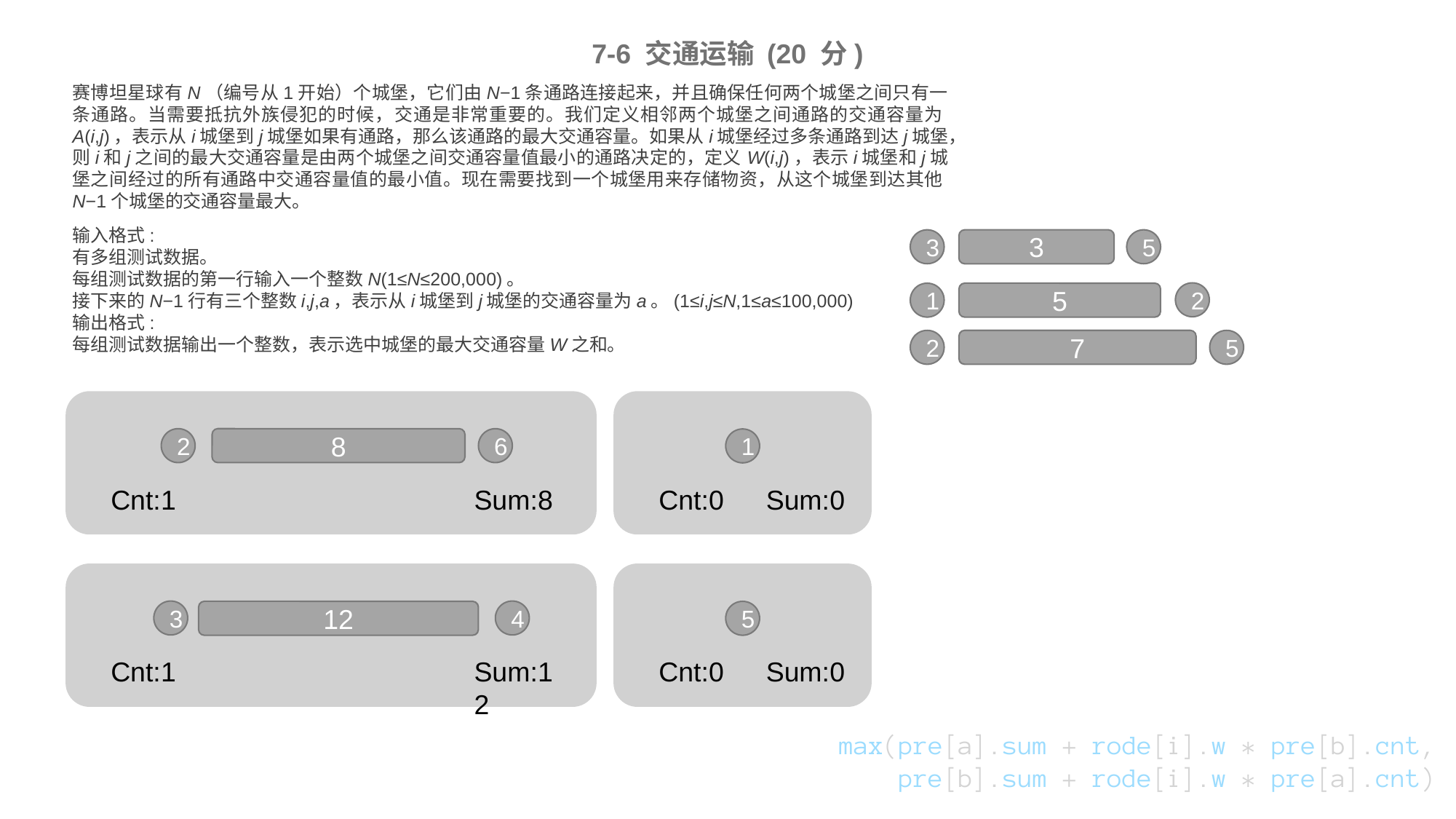

7-6 交通运输 (20 分)
赛博坦星球有N（编号从1开始）个城堡，它们由N−1条通路连接起来，并且确保任何两个城堡之间只有一条通路。当需要抵抗外族侵犯的时候，交通是非常重要的。我们定义相邻两个城堡之间通路的交通容量为A(i,j)，表示从i城堡到j城堡如果有通路，那么该通路的最大交通容量。如果从i城堡经过多条通路到达j城堡，则i和j之间的最大交通容量是由两个城堡之间交通容量值最小的通路决定的，定义W(i,j)，表示i城堡和j城堡之间经过的所有通路中交通容量值的最小值。现在需要找到一个城堡用来存储物资，从这个城堡到达其他N−1个城堡的交通容量最大。
输入格式:
有多组测试数据。
每组测试数据的第一行输入一个整数N(1≤N≤200,000)。
接下来的N−1行有三个整数i,j,a，表示从i城堡到j城堡的交通容量为a。(1≤i,j≤N,1≤a≤100,000)
输出格式:
每组测试数据输出一个整数，表示选中城堡的最大交通容量W之和。
5
3
3
2
5
1
5
7
2

2
6
8
1
Cnt:0
Sum:0
Cnt:1
Sum:8

3
4
5
12
Cnt:0
Sum:0
Cnt:1
Sum:12
max(pre[a].sum + rode[i].w * pre[b].cnt,
    pre[b].sum + rode[i].w * pre[a].cnt)